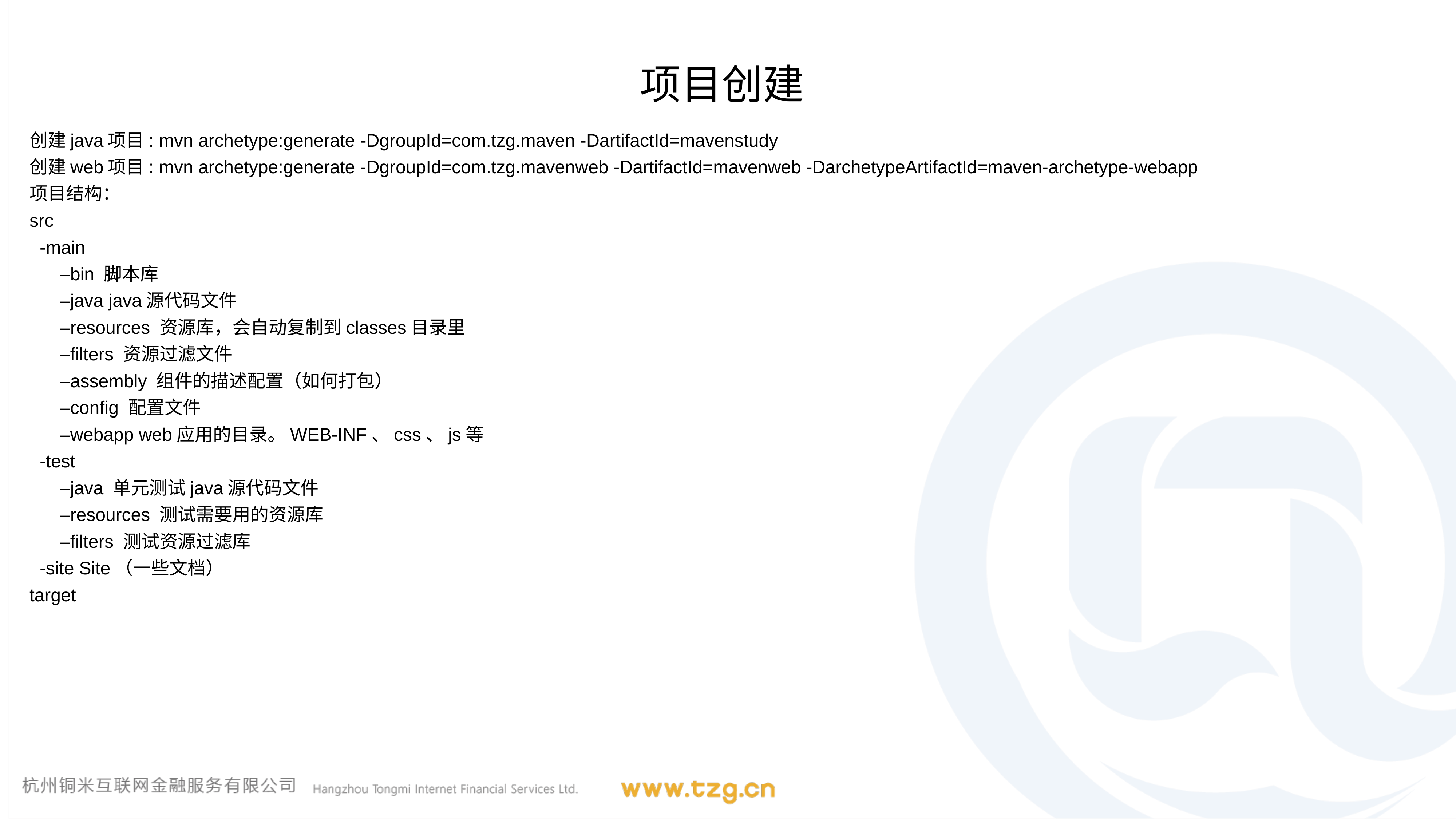

项目创建
创建java项目: mvn archetype:generate -DgroupId=com.tzg.maven -DartifactId=mavenstudy
创建web项目: mvn archetype:generate -DgroupId=com.tzg.mavenweb -DartifactId=mavenweb -DarchetypeArtifactId=maven-archetype-webapp
项目结构：
src
  -main
      –bin 脚本库
      –java java源代码文件
      –resources 资源库，会自动复制到classes目录里
      –filters 资源过滤文件
      –assembly 组件的描述配置（如何打包）
      –config 配置文件
      –webapp web应用的目录。WEB-INF、css、js等
  -test
      –java 单元测试java源代码文件
      –resources 测试需要用的资源库
      –filters 测试资源过滤库
  -site Site（一些文档）
target